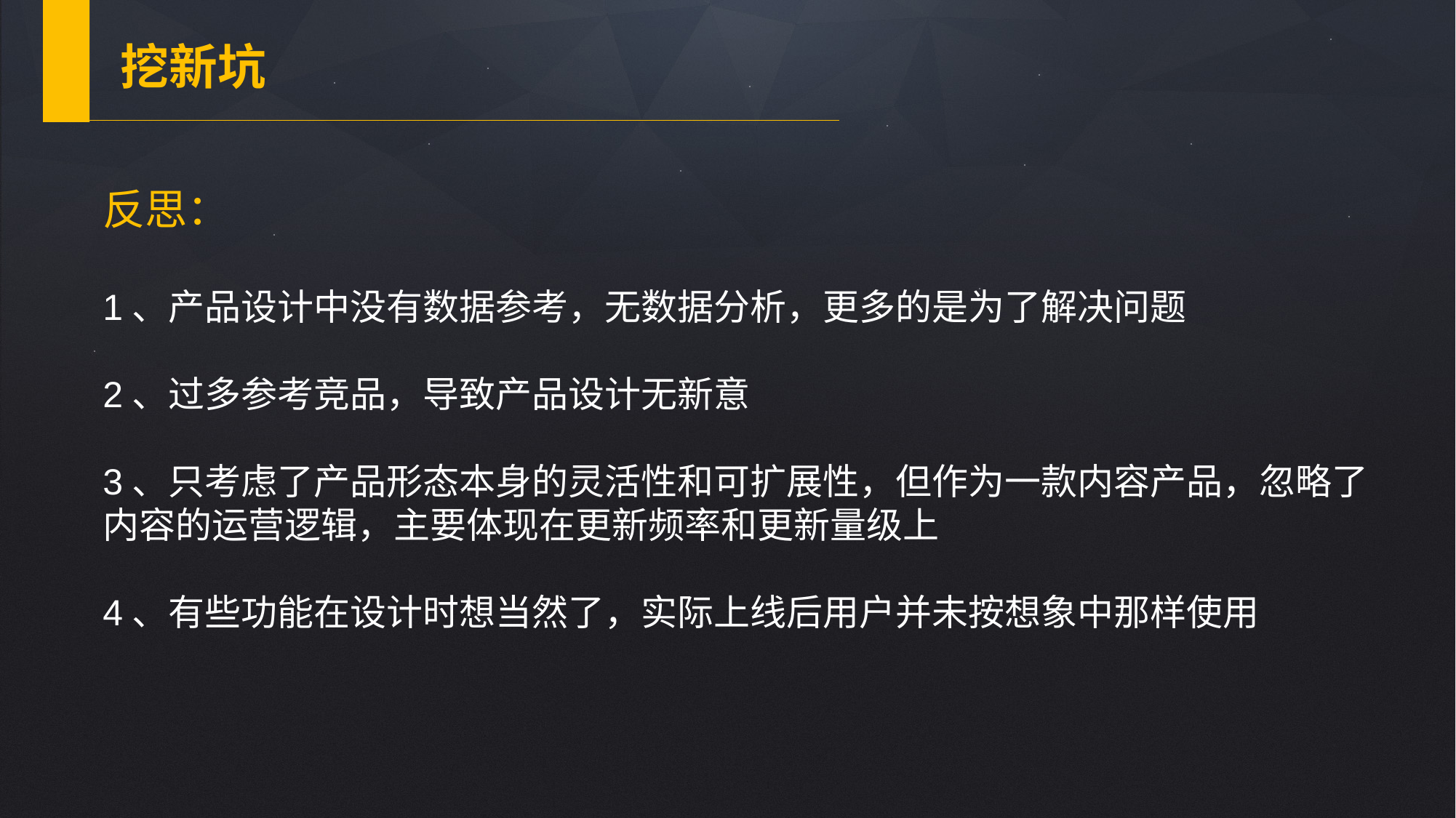

挖新坑
反思：

1、产品设计中没有数据参考，无数据分析，更多的是为了解决问题

2、过多参考竞品，导致产品设计无新意

3、只考虑了产品形态本身的灵活性和可扩展性，但作为一款内容产品，忽略了内容的运营逻辑，主要体现在更新频率和更新量级上

4、有些功能在设计时想当然了，实际上线后用户并未按想象中那样使用